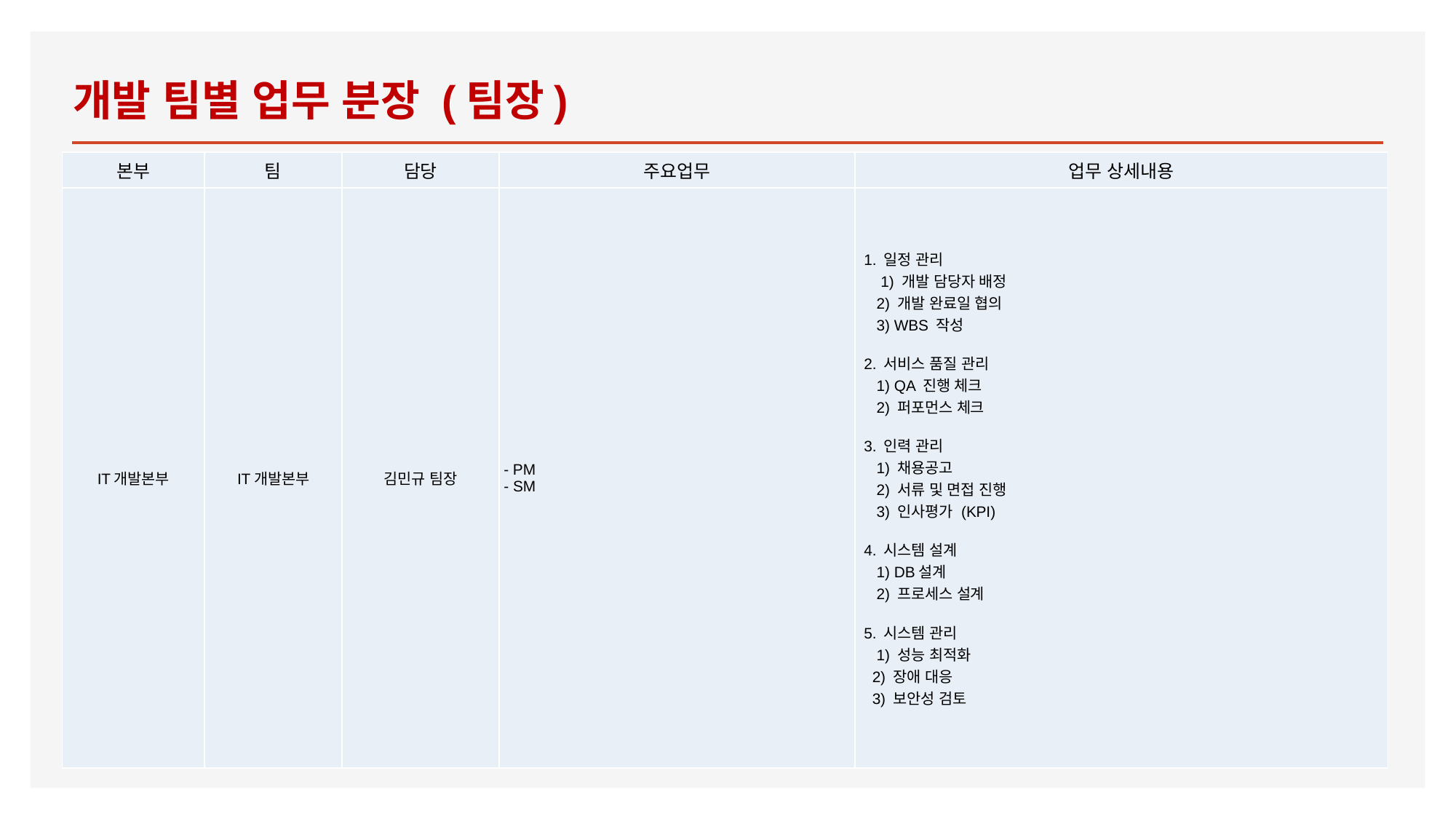

# 개발 팀별 업무 분장 (팀장)
| 본부 | 팀 | 담당 | 주요업무 | 업무 상세내용 |
| --- | --- | --- | --- | --- |
| IT개발본부 | IT개발본부 | 김민규 팀장 | - PM - SM | 1. 일정 관리 1) 개발 담당자 배정 2) 개발 완료일 협의 3) WBS 작성 2. 서비스 품질 관리 1) QA 진행 체크 2) 퍼포먼스 체크 3. 인력 관리 1) 채용공고 2) 서류 및 면접 진행 3) 인사평가 (KPI) 4. 시스템 설계 1) DB설계 2) 프로세스 설계 5. 시스템 관리 1) 성능 최적화 2) 장애 대응 3) 보안성 검토 |